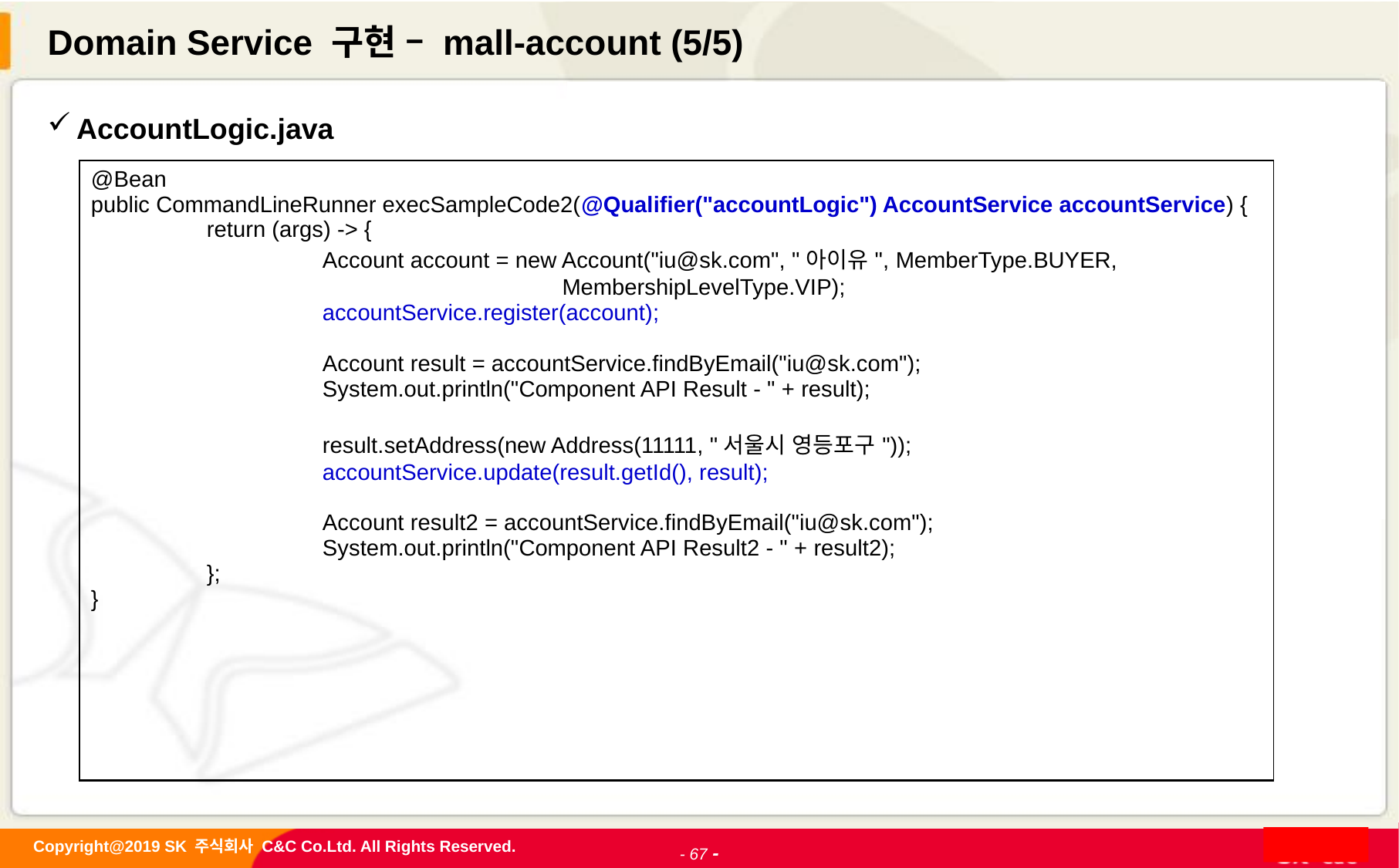

# Domain Service 구현 – mall-account (5/5)
AccountLogic.java
| @Bean public CommandLineRunner execSampleCode2(@Qualifier("accountLogic") AccountService accountService) { return (args) -> { Account account = new Account("iu@sk.com", "아이유", MemberType.BUYER, MembershipLevelType.VIP); accountService.register(account); Account result = accountService.findByEmail("iu@sk.com"); System.out.println("Component API Result - " + result); result.setAddress(new Address(11111, "서울시 영등포구")); accountService.update(result.getId(), result); Account result2 = accountService.findByEmail("iu@sk.com"); System.out.println("Component API Result2 - " + result2); }; } |
| --- |